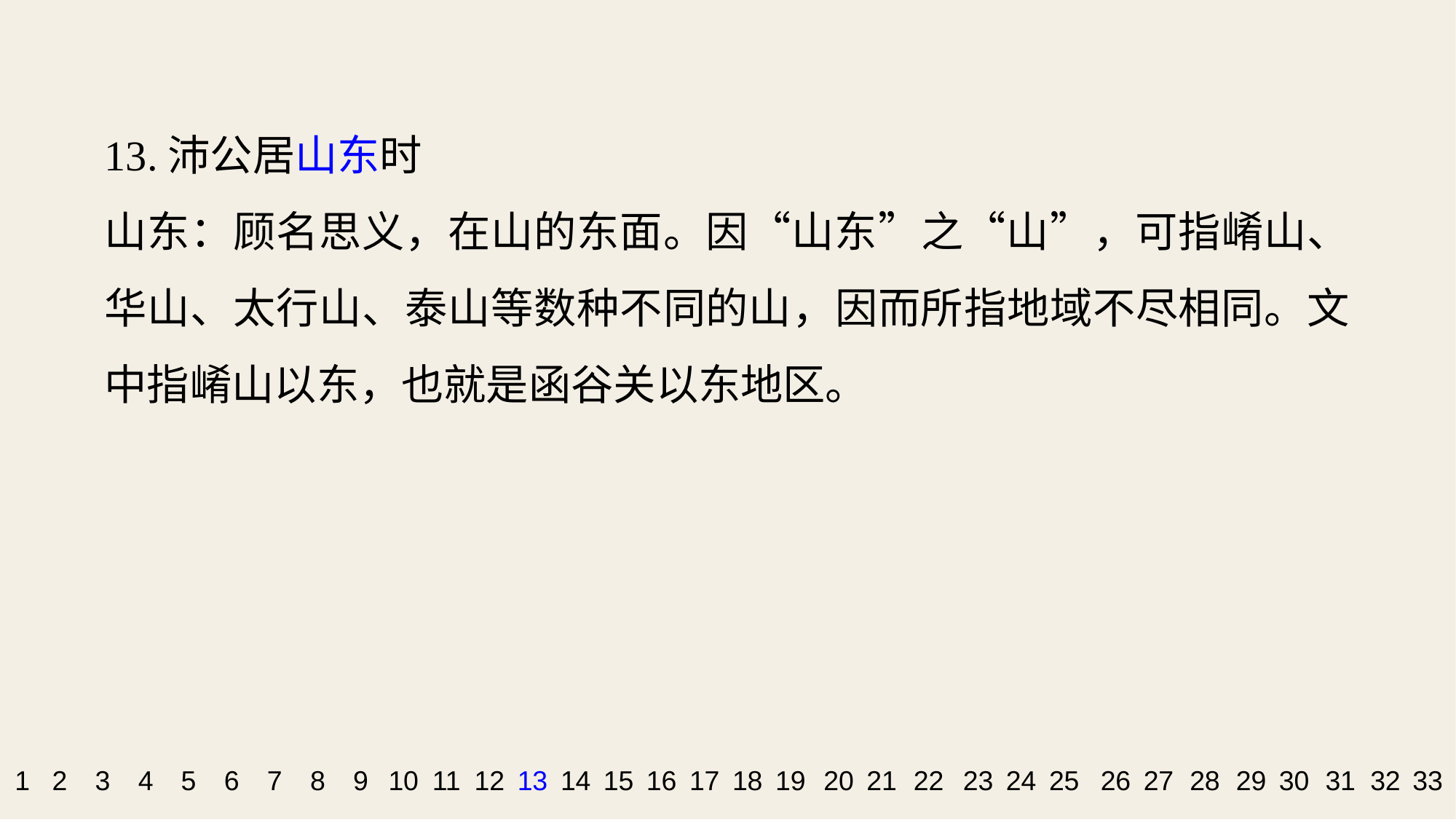

13.沛公居山东时
山东：顾名思义，在山的东面。因“山东”之“山”，可指崤山、华山、太行山、泰山等数种不同的山，因而所指地域不尽相同。文中指崤山以东，也就是函谷关以东地区。
1
2
3
4
5
6
7
8
9
10
11
12
13
14
15
16
17
18
19
20
21
22
23
24
25
26
27
28
29
30
31
32
33